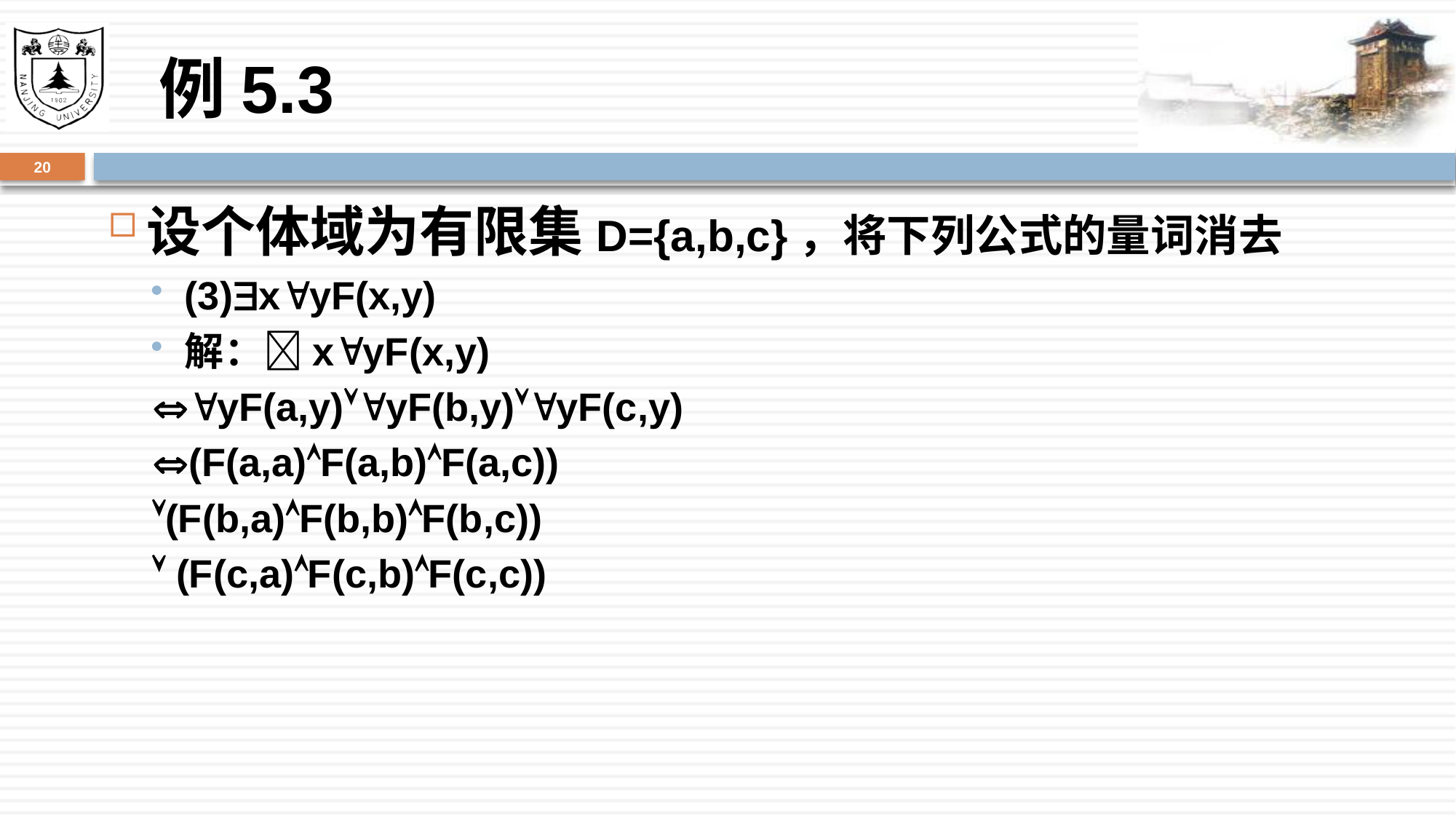

# 例5.3
20
设个体域为有限集D={a,b,c}，将下列公式的量词消去
(3)∃x∀yF(x,y)
解：∃x∀yF(x,y)
⇔∀yF(a,y)∨∀yF(b,y)∨∀yF(c,y)
⇔(F(a,a)∧F(a,b)∧F(a,c))
∨(F(b,a)∧F(b,b)∧F(b,c))
∨ (F(c,a)∧F(c,b)∧F(c,c))